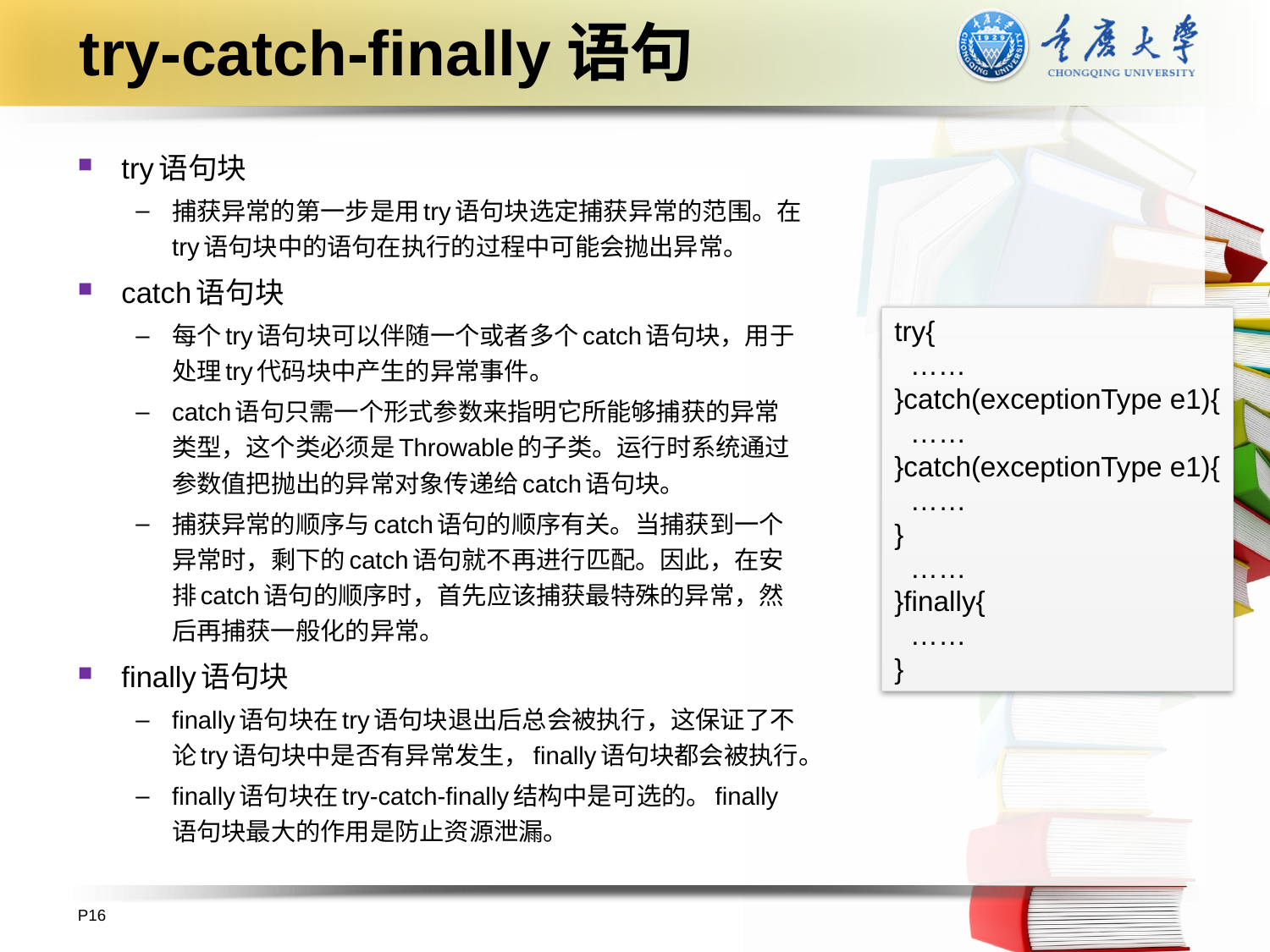

# try-catch-finally语句
try语句块
捕获异常的第一步是用try语句块选定捕获异常的范围。在try语句块中的语句在执行的过程中可能会抛出异常。
catch语句块
每个try语句块可以伴随一个或者多个catch语句块，用于处理try代码块中产生的异常事件。
catch语句只需一个形式参数来指明它所能够捕获的异常类型，这个类必须是Throwable的子类。运行时系统通过参数值把抛出的异常对象传递给catch语句块。
捕获异常的顺序与catch语句的顺序有关。当捕获到一个异常时，剩下的catch语句就不再进行匹配。因此，在安排catch语句的顺序时，首先应该捕获最特殊的异常，然后再捕获一般化的异常。
finally语句块
finally语句块在try语句块退出后总会被执行，这保证了不论try语句块中是否有异常发生，finally语句块都会被执行。
finally语句块在try-catch-finally结构中是可选的。finally语句块最大的作用是防止资源泄漏。
try{
  ……
}catch(exceptionType e1){
  ……
}catch(exceptionType e1){
  ……
}
  ……
}finally{
  ……
}
P16